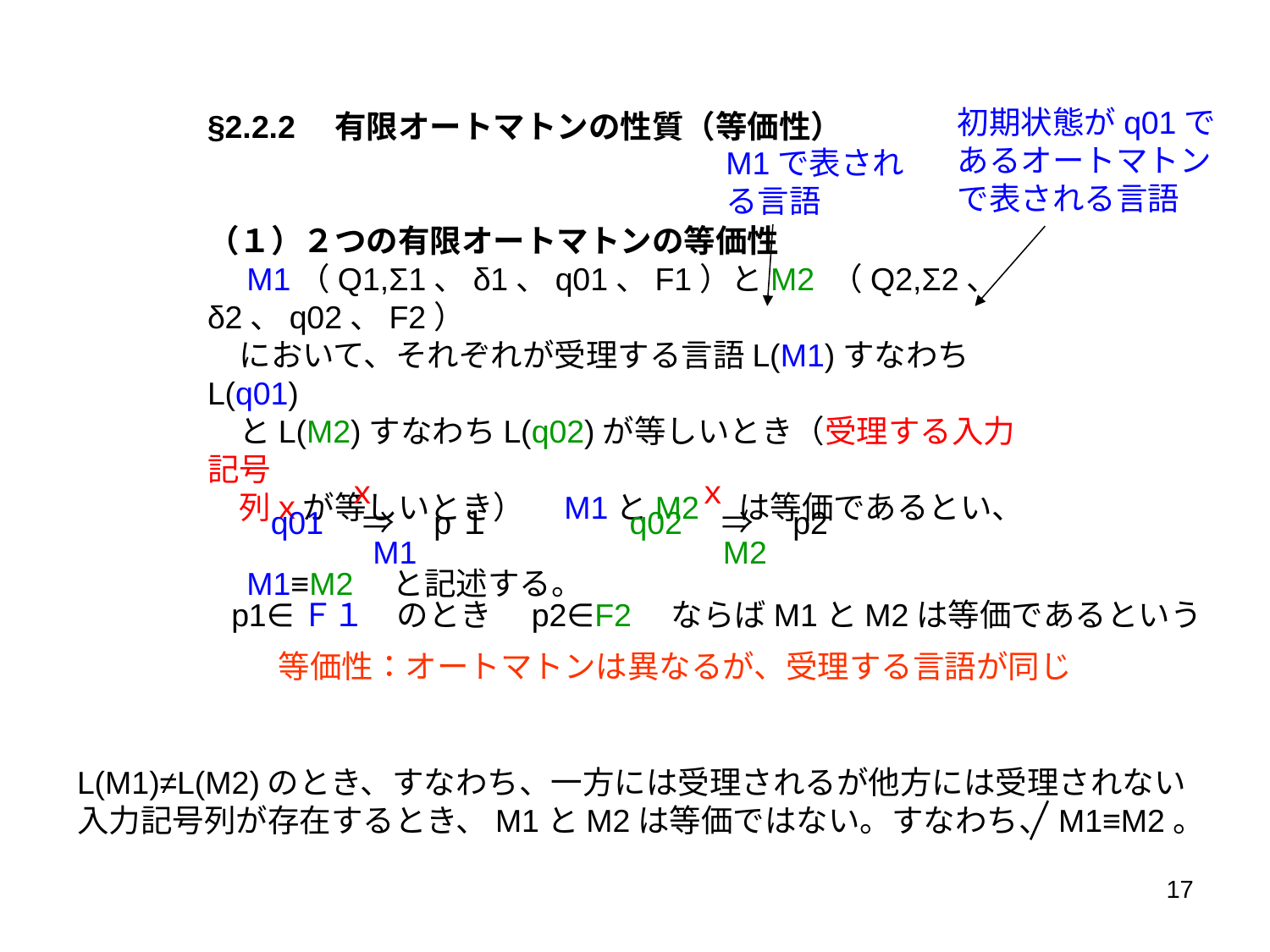

初期状態がq01であるオートマトンで表される言語
§2.2.2　有限オートマトンの性質（等価性）

（１）２つの有限オートマトンの等価性
　M1（Q1,Σ1、δ1、q01、F1）とM2 （Q2,Σ2、δ2、q02、F2）
　において、それぞれが受理する言語L(M1)すなわちL(q01)
　とL(M2)すなわちL(q02)が等しいとき（受理する入力記号
　列ｘが等しいとき）　M1とM2　は等価であるとい、
　M1≡M2　と記述する。
M1で表される言語

　  ｘ
q01　⇒　p１
    M1
　  ｘ
q02　⇒　p2
    M2
p1∈Ｆ１　のとき　p2∈F2　ならばM1とM2は等価であるという
等価性：オートマトンは異なるが、受理する言語が同じ
L(M1)≠L(M2)のとき、すなわち、一方には受理されるが他方には受理されない
入力記号列が存在するとき、M1とM2は等価ではない。すなわち、M1≡M2。
17